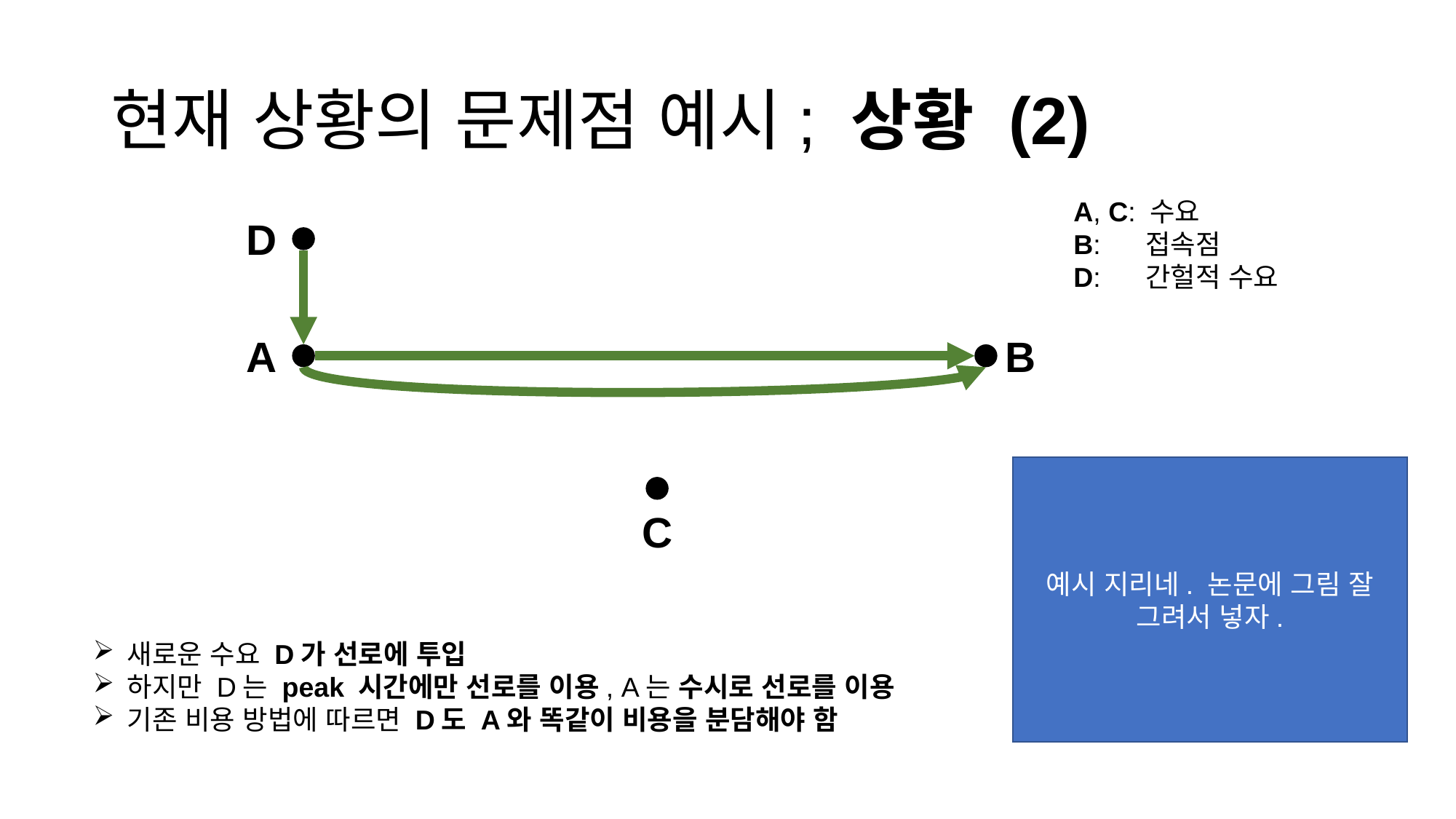

# 현재 상황의 문제점 예시; 상황 (2)
A, C: 수요
B:     접속점
D:     간헐적 수요
D

A
B

예시 지리네. 논문에 그림 잘 그려서 넣자.

C
새로운 수요 D가 선로에 투입
하지만 D는 peak 시간에만 선로를 이용, A는 수시로 선로를 이용
기존 비용 방법에 따르면 D도 A와 똑같이 비용을 분담해야 함